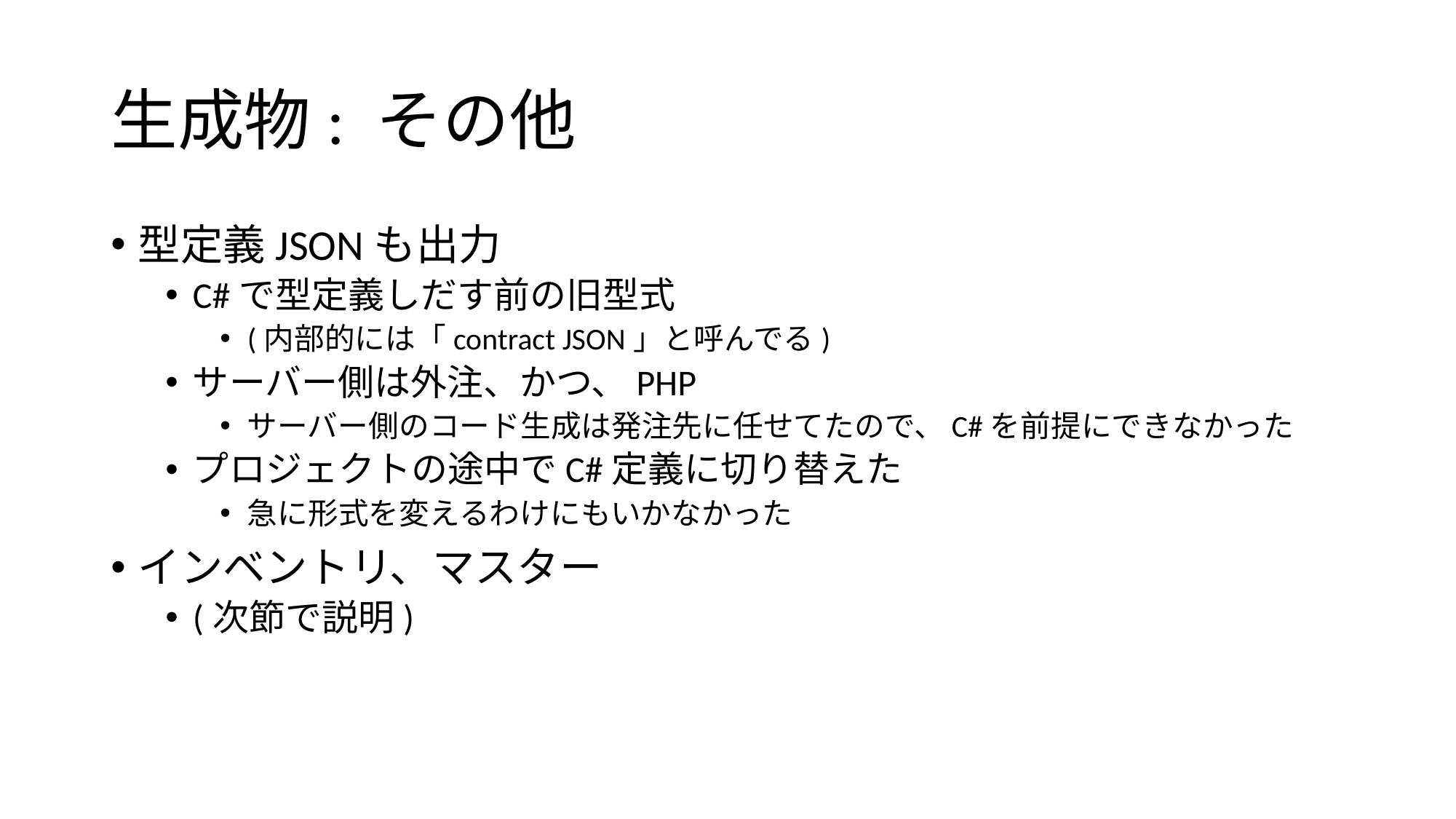

# 生成物: その他
型定義JSONも出力
C#で型定義しだす前の旧型式
(内部的には「contract JSON」と呼んでる)
サーバー側は外注、かつ、PHP
サーバー側のコード生成は発注先に任せてたので、C#を前提にできなかった
プロジェクトの途中でC#定義に切り替えた
急に形式を変えるわけにもいかなかった
インベントリ、マスター
(次節で説明)